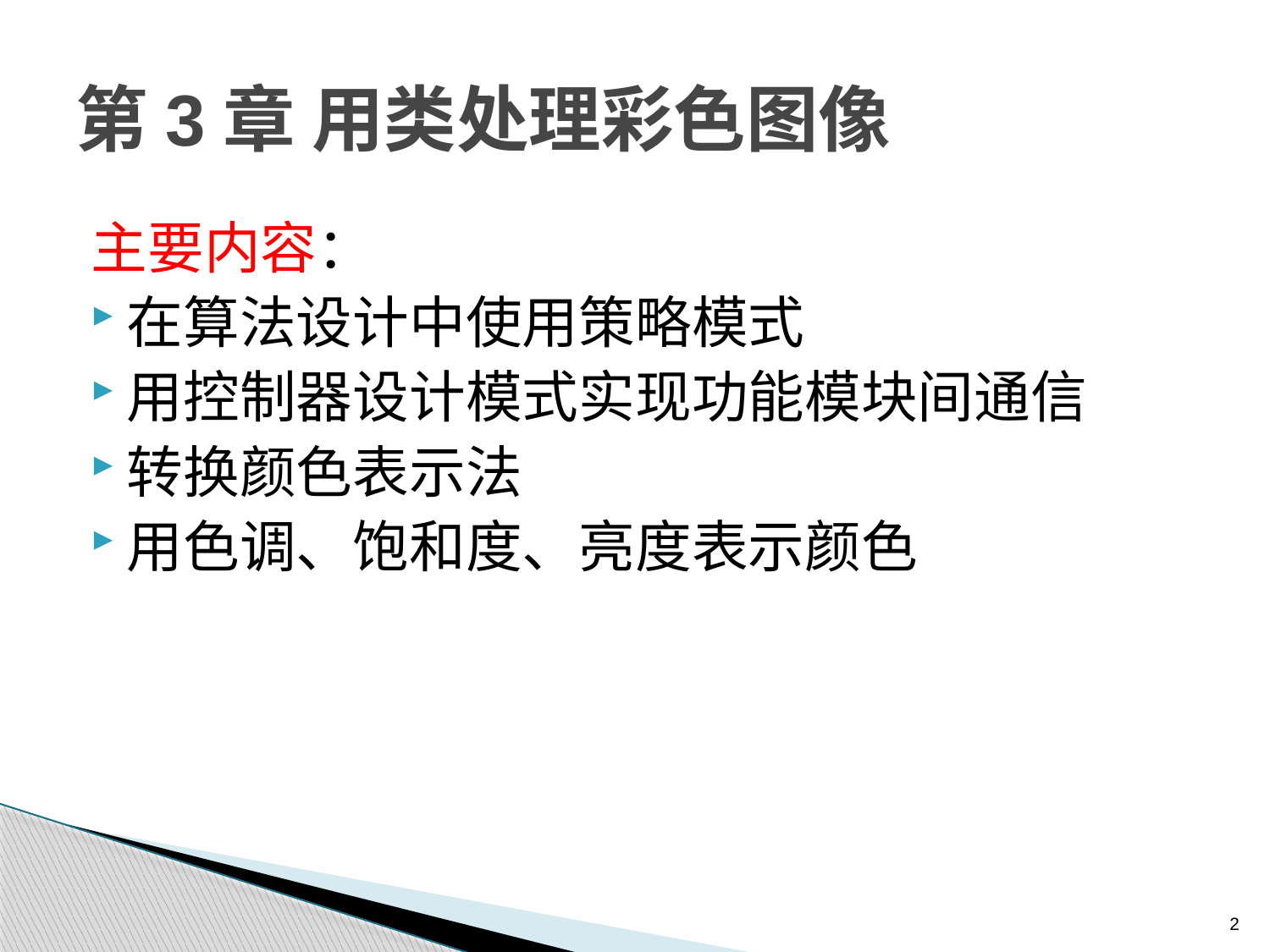

# 第3章 用类处理彩色图像
主要内容：
在算法设计中使用策略模式
用控制器设计模式实现功能模块间通信
转换颜色表示法
用色调、饱和度、亮度表示颜色
2